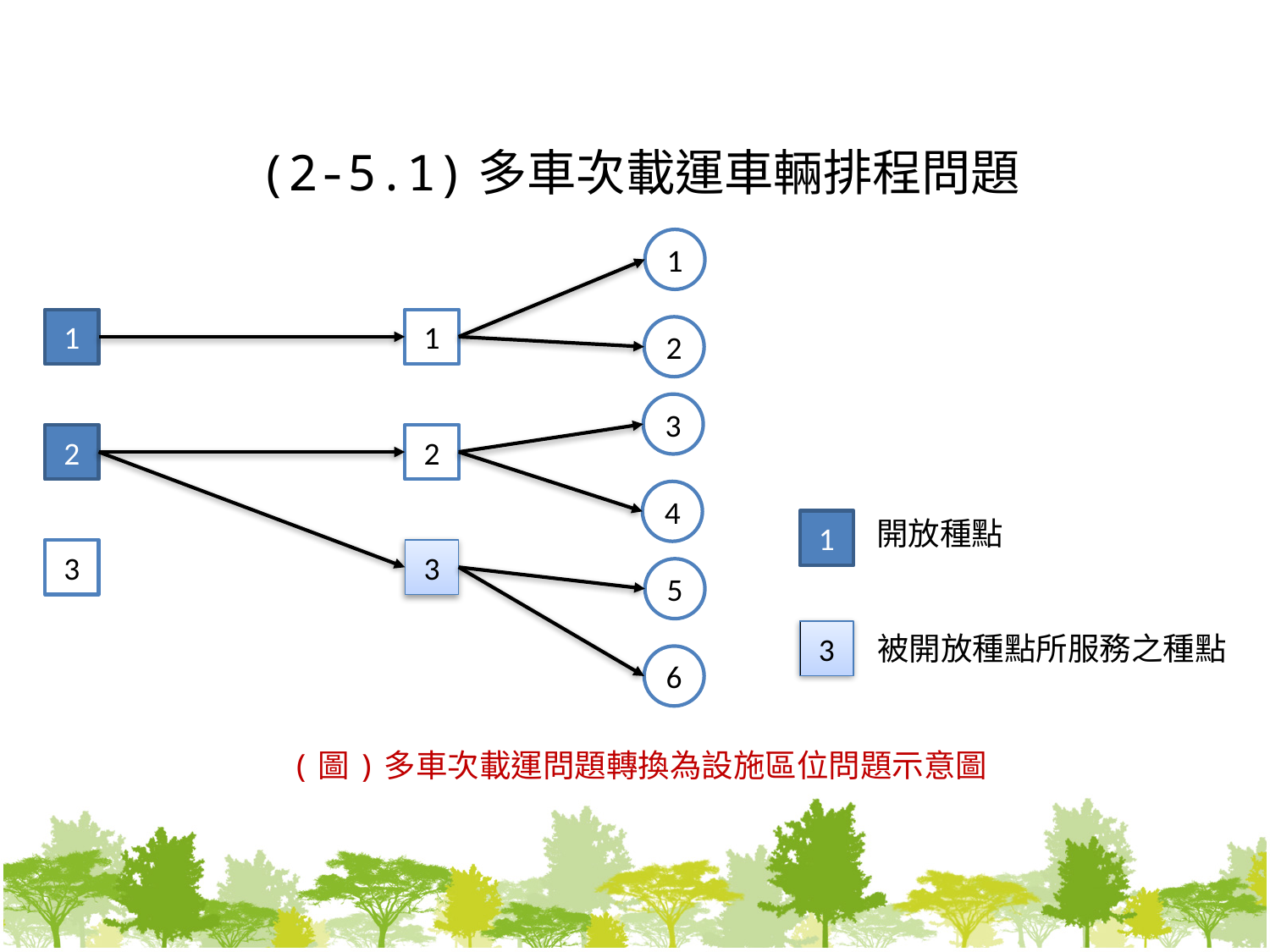

# (2-5.1)多車次載運車輛排程問題
1
1
1
2
3
2
2
4
開放種點
1
3
3
5
3
被開放種點所服務之種點
6
(圖)多車次載運問題轉換為設施區位問題示意圖